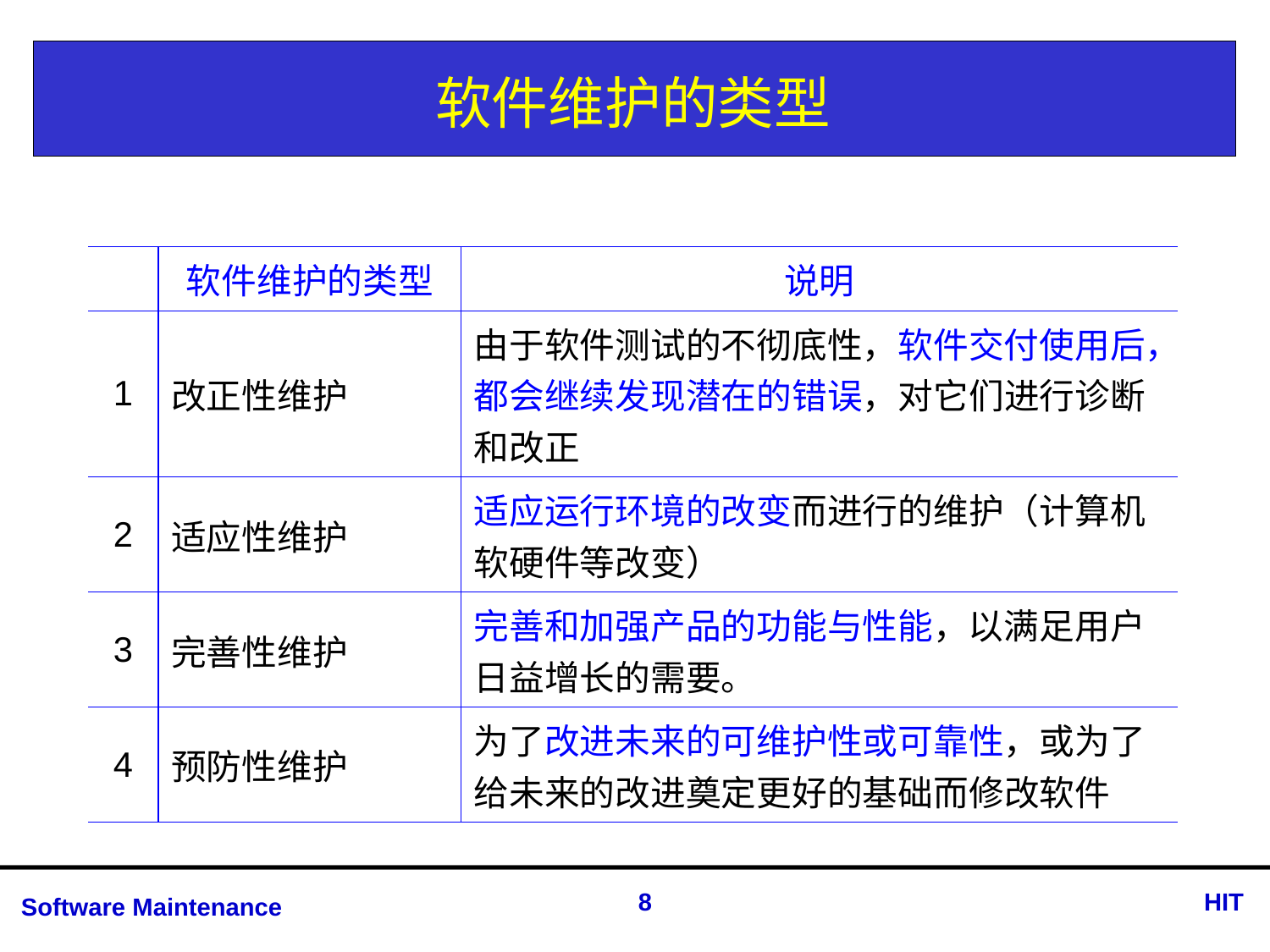

# 软件维护的类型
|  | 软件维护的类型 | 说明 |
| --- | --- | --- |
| 1 | 改正性维护 | 由于软件测试的不彻底性，软件交付使用后，都会继续发现潜在的错误，对它们进行诊断和改正 |
| 2 | 适应性维护 | 适应运行环境的改变而进行的维护（计算机软硬件等改变） |
| 3 | 完善性维护 | 完善和加强产品的功能与性能，以满足用户日益增长的需要。 |
| 4 | 预防性维护 | 为了改进未来的可维护性或可靠性，或为了给未来的改进奠定更好的基础而修改软件 |